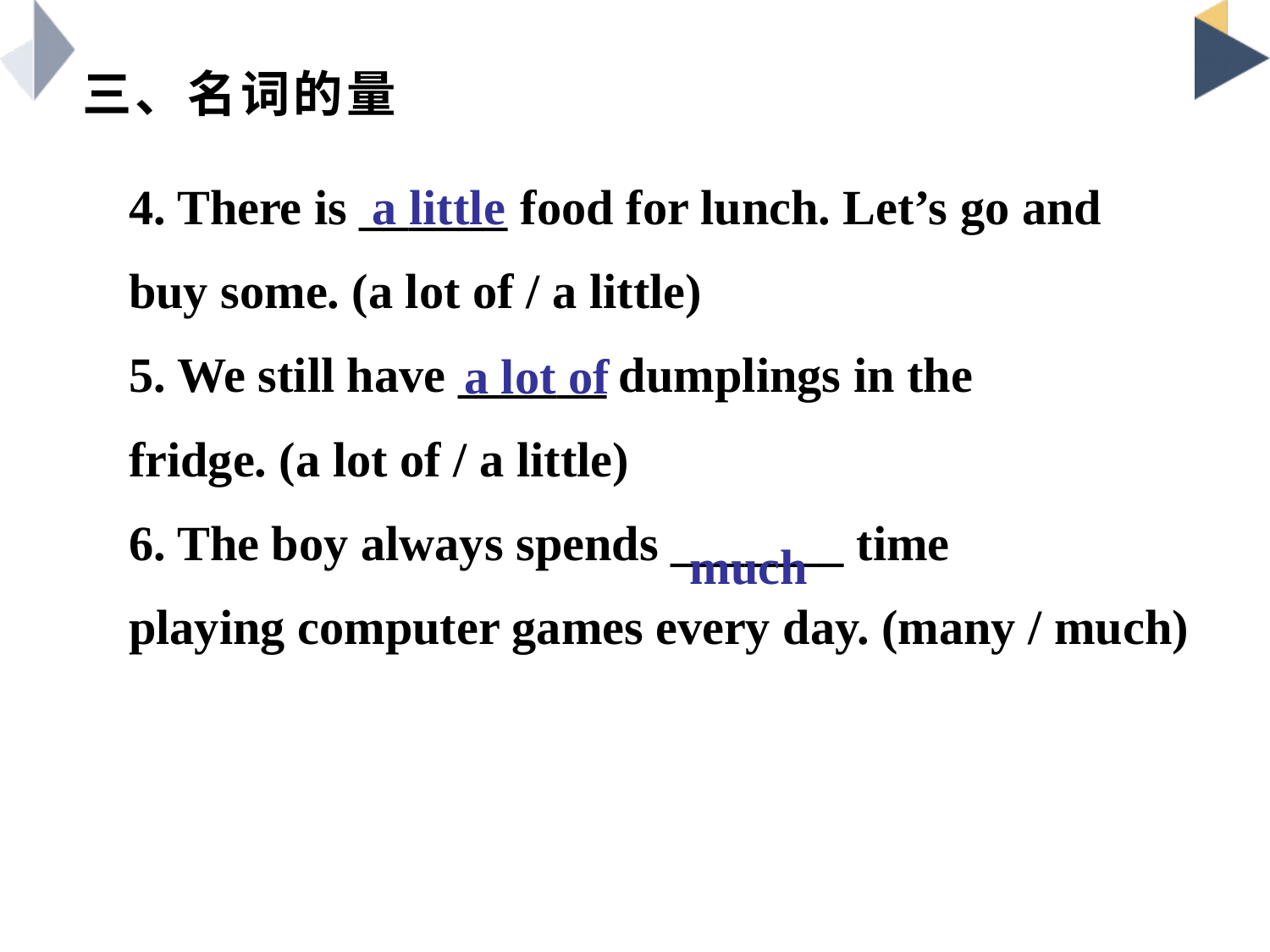

# 三、名词的量
a little
4. There is ______ food for lunch. Let’s go and
buy some. (a lot of / a little)
5. We still have ______ dumplings in the
fridge. (a lot of / a little)
6. The boy always spends _______ time
playing computer games every day. (many / much)
a lot of

much